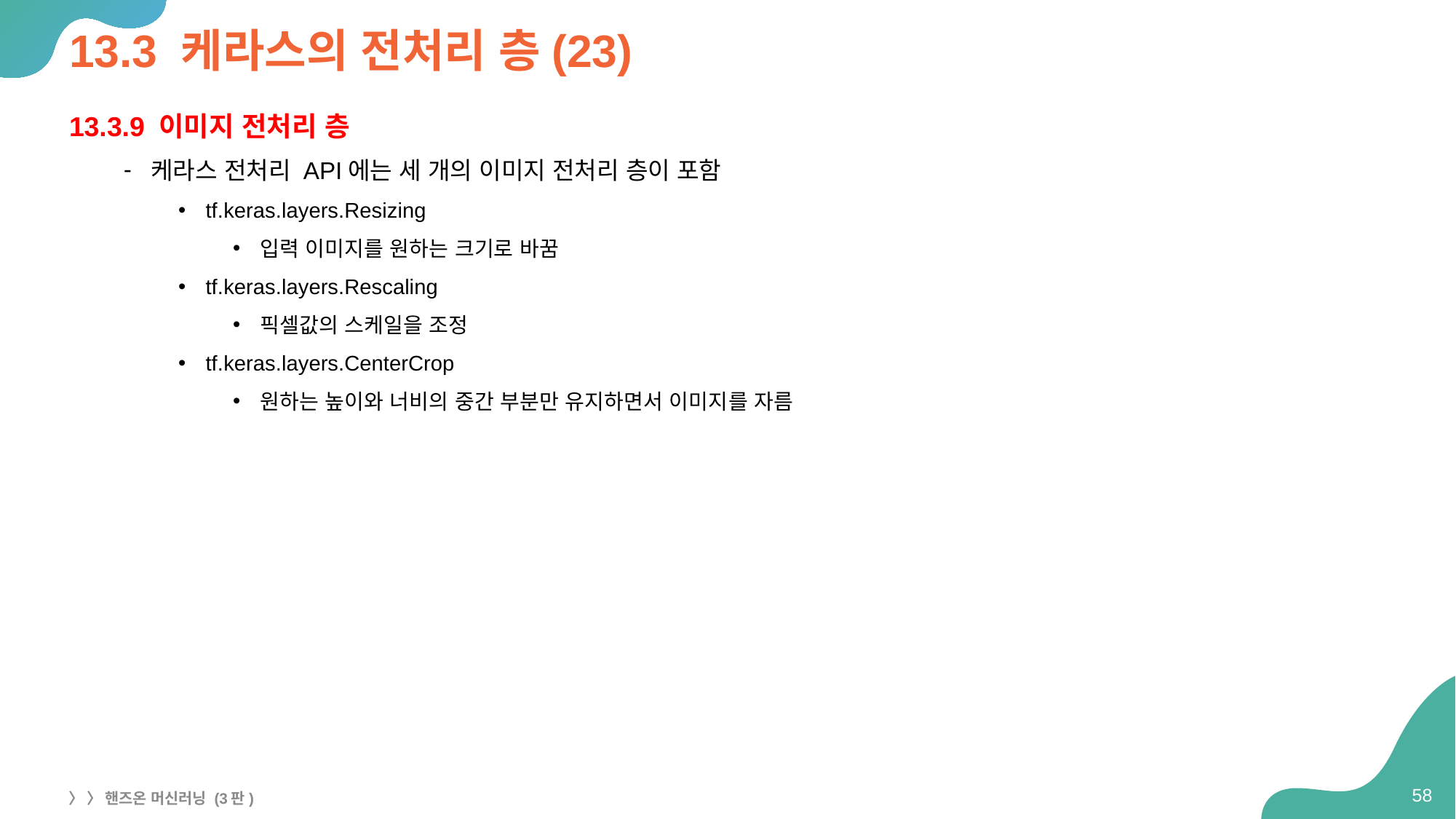

# 13.3 케라스의 전처리 층(23)
13.3.9 이미지 전처리 층
케라스 전처리 API에는 세 개의 이미지 전처리 층이 포함
tf.keras.layers.Resizing
입력 이미지를 원하는 크기로 바꿈
tf.keras.layers.Rescaling
픽셀값의 스케일을 조정
tf.keras.layers.CenterCrop
원하는 높이와 너비의 중간 부분만 유지하면서 이미지를 자름
58
〉 〉 핸즈온 머신러닝 (3판)